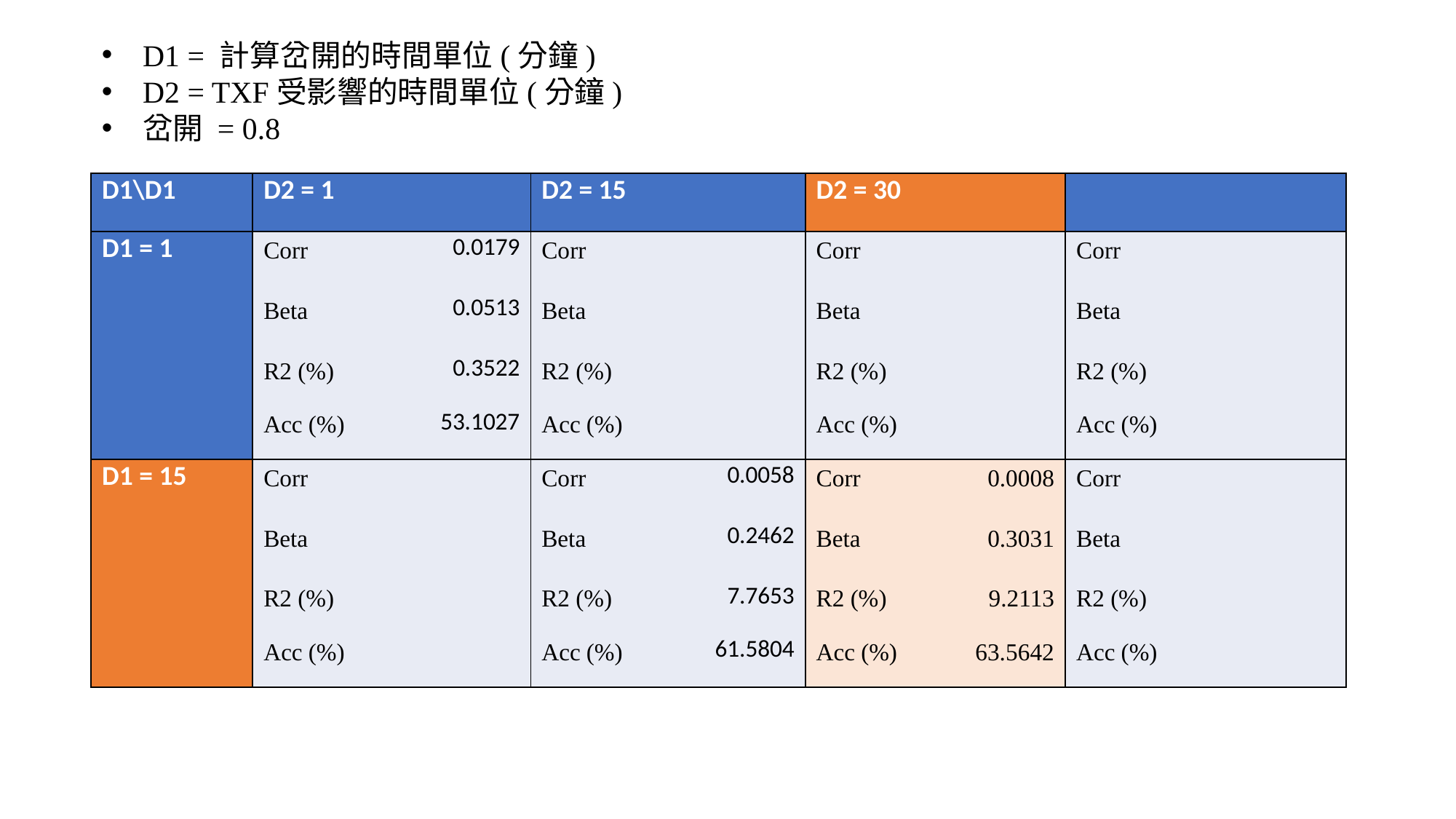

D1 = 計算岔開的時間單位(分鐘)
D2 = TXF受影響的時間單位(分鐘)
岔開 = 0.8
| D1\D1 | D2 = 1 |  | D2 = 15 |  | D2 = 30 |  |  |  |
| --- | --- | --- | --- | --- | --- | --- | --- | --- |
| D1 = 1 | Corr | 0.0179 | Corr |  | Corr |  | Corr |  |
|  | Beta | 0.0513 | Beta |  | Beta |  | Beta |  |
|  | R2 (%) | 0.3522 | R2 (%) |  | R2 (%) |  | R2 (%) |  |
|  | Acc (%) | 53.1027 | Acc (%) |  | Acc (%) |  | Acc (%) |  |
| D1 = 15 | Corr |  | Corr | 0.0058 | Corr | 0.0008 | Corr |  |
|  | Beta |  | Beta | 0.2462 | Beta | 0.3031 | Beta |  |
|  | R2 (%) |  | R2 (%) | 7.7653 | R2 (%) | 9.2113 | R2 (%) |  |
|  | Acc (%) |  | Acc (%) | 61.5804 | Acc (%) | 63.5642 | Acc (%) |  |